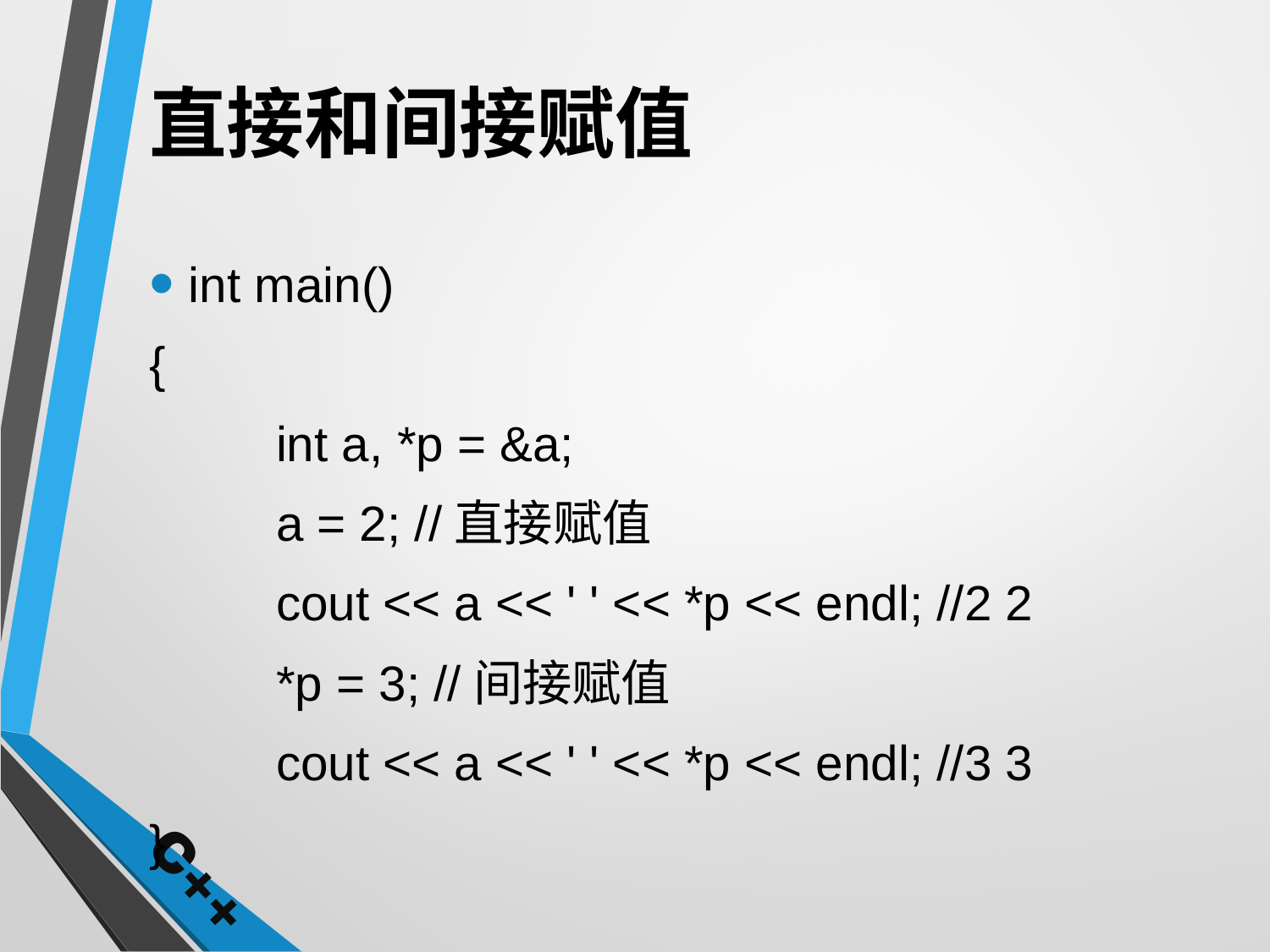

# 直接和间接赋值
int main()
{
	int a, *p = &a;
	a = 2; //直接赋值
	cout << a << ' ' << *p << endl; //2 2
	*p = 3; //间接赋值
	cout << a << ' ' << *p << endl; //3 3
}